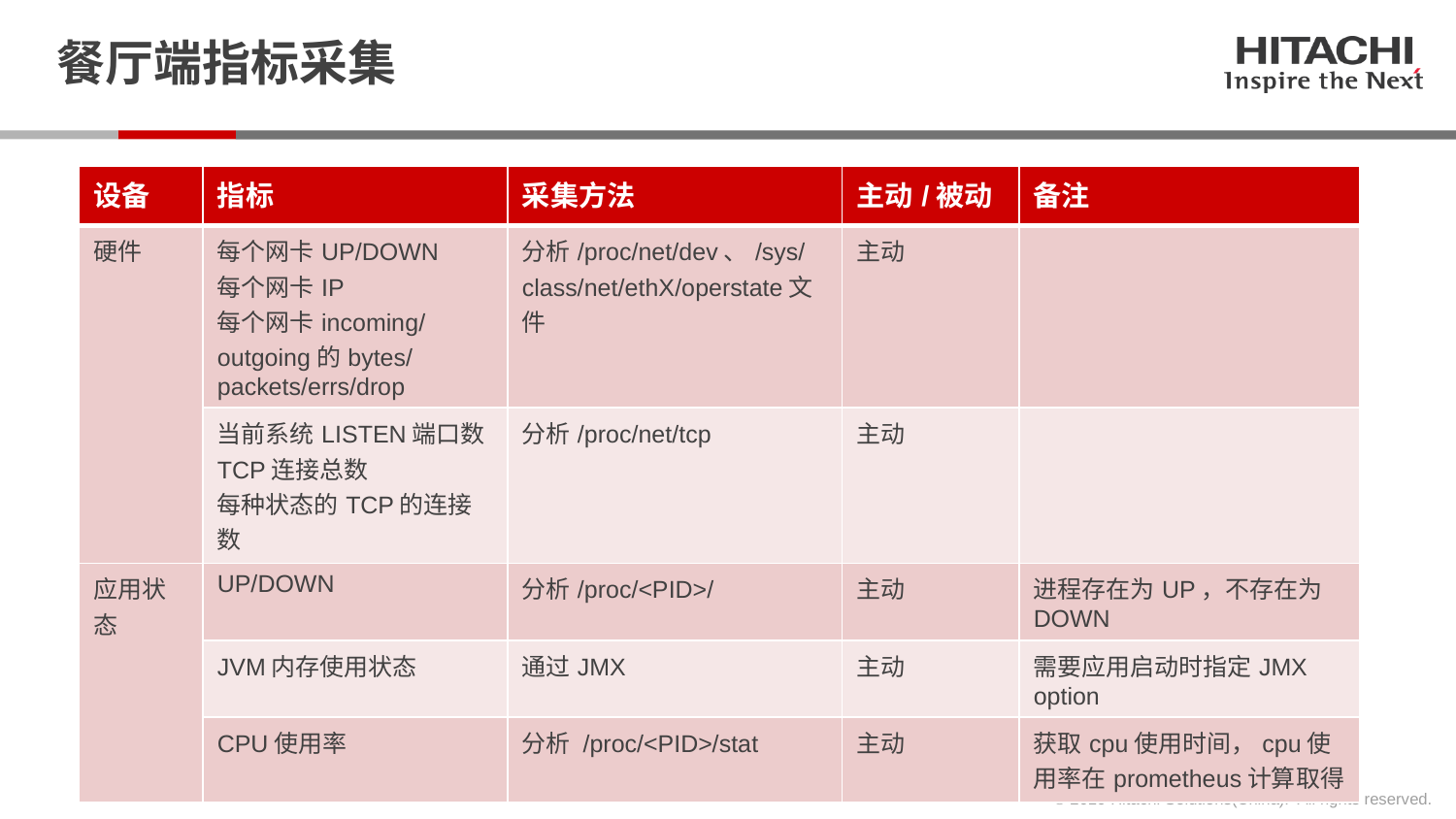

# 餐厅端指标采集
| 设备 | 指标 | 采集方法 | 主动/被动 | 备注 |
| --- | --- | --- | --- | --- |
| 硬件 | 每个网卡UP/DOWN 每个网卡IP 每个网卡incoming/outgoing的bytes/packets/errs/drop | 分析/proc/net/dev、/sys/class/net/ethX/operstate文件 | 主动 |  |
|  | 当前系统LISTEN端口数 TCP连接总数 每种状态的TCP的连接数 | 分析/proc/net/tcp | 主动 |  |
| 应用状态 | UP/DOWN | 分析/proc/<PID>/ | 主动 | 进程存在为UP，不存在为DOWN |
|  | JVM内存使用状态 | 通过JMX | 主动 | 需要应用启动时指定JMX option |
|  | CPU使用率 | 分析 /proc/<PID>/stat | 主动 | 获取cpu使用时间，cpu使用率在prometheus计算取得 |